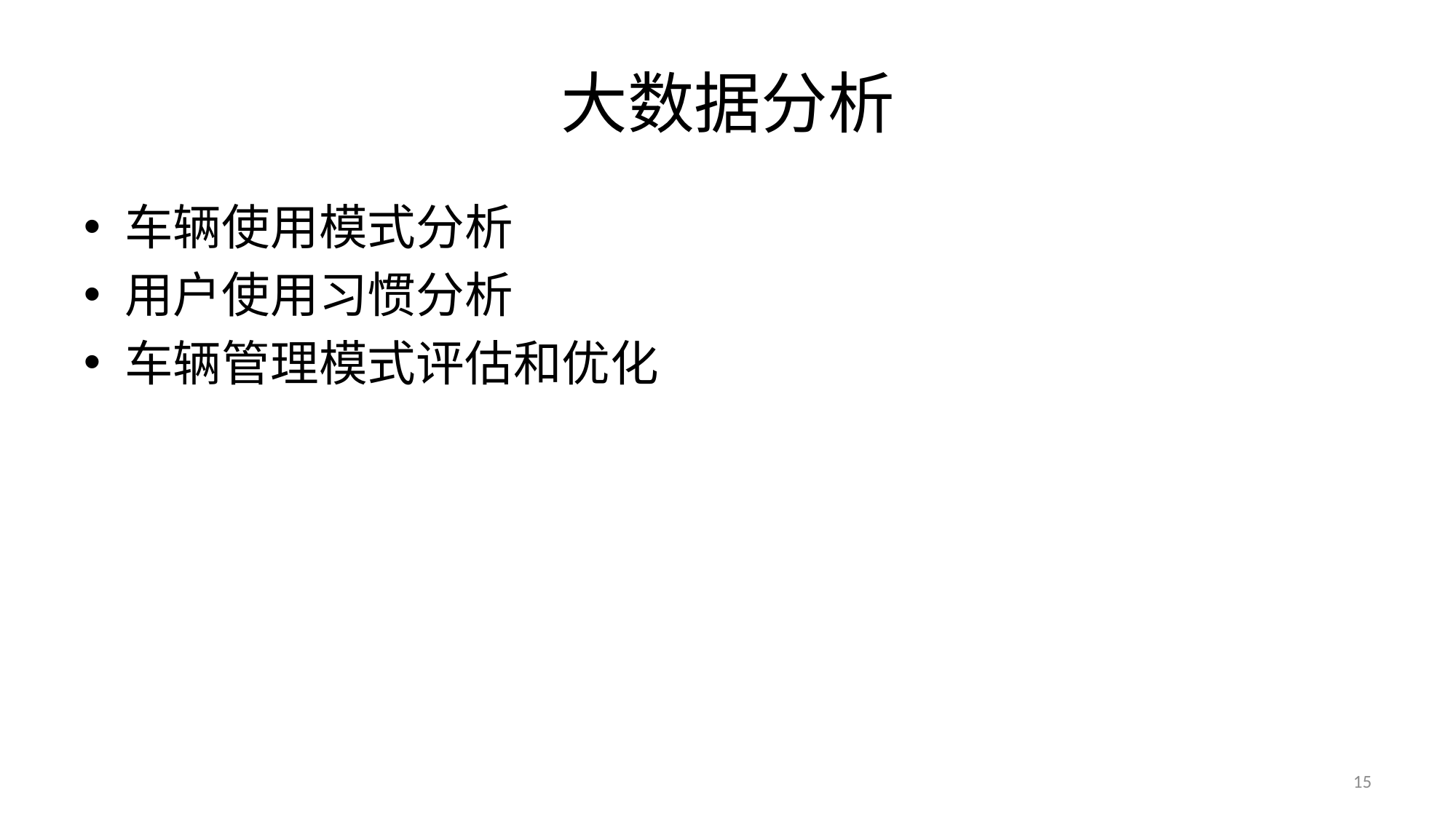

# 大数据分析
车辆使用模式分析
用户使用习惯分析
车辆管理模式评估和优化
15